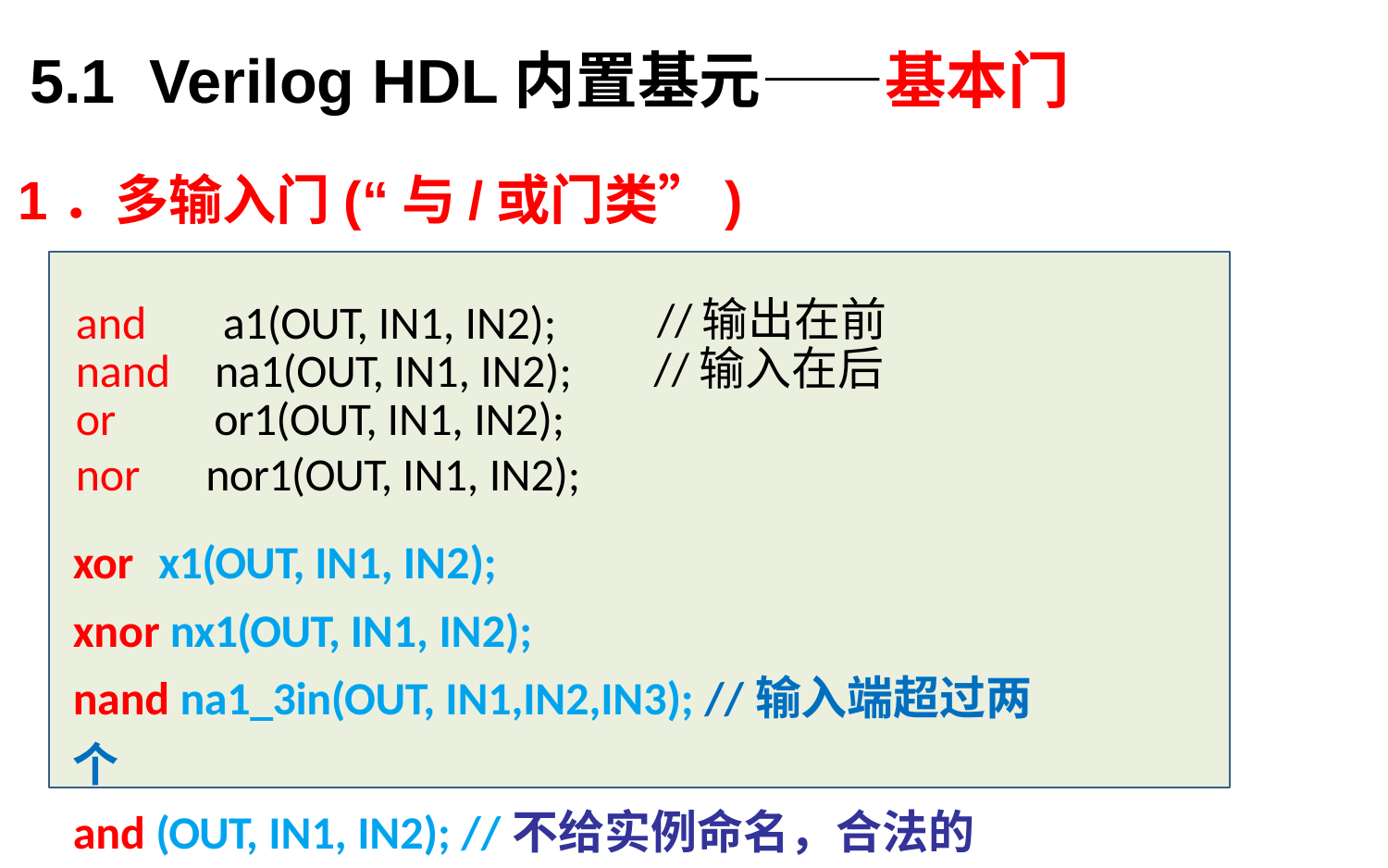

5.1  Verilog HDL内置基元——基本门
# 1．多输入门(“与/或门类”)

| and | a1(OUT, IN1, IN2); | //输出在前 |
| --- | --- | --- |
| nand | na1(OUT, IN1, IN2); | //输入在后 |
| or | or1(OUT, IN1, IN2); |  |
| nor | nor1(OUT, IN1, IN2); |  |
xor	x1(OUT, IN1, IN2);
xnor nx1(OUT, IN1, IN2);
nand na1_3in(OUT, IN1,IN2,IN3); //输入端超过两个
and (OUT, IN1, IN2); //不给实例命名，合法的